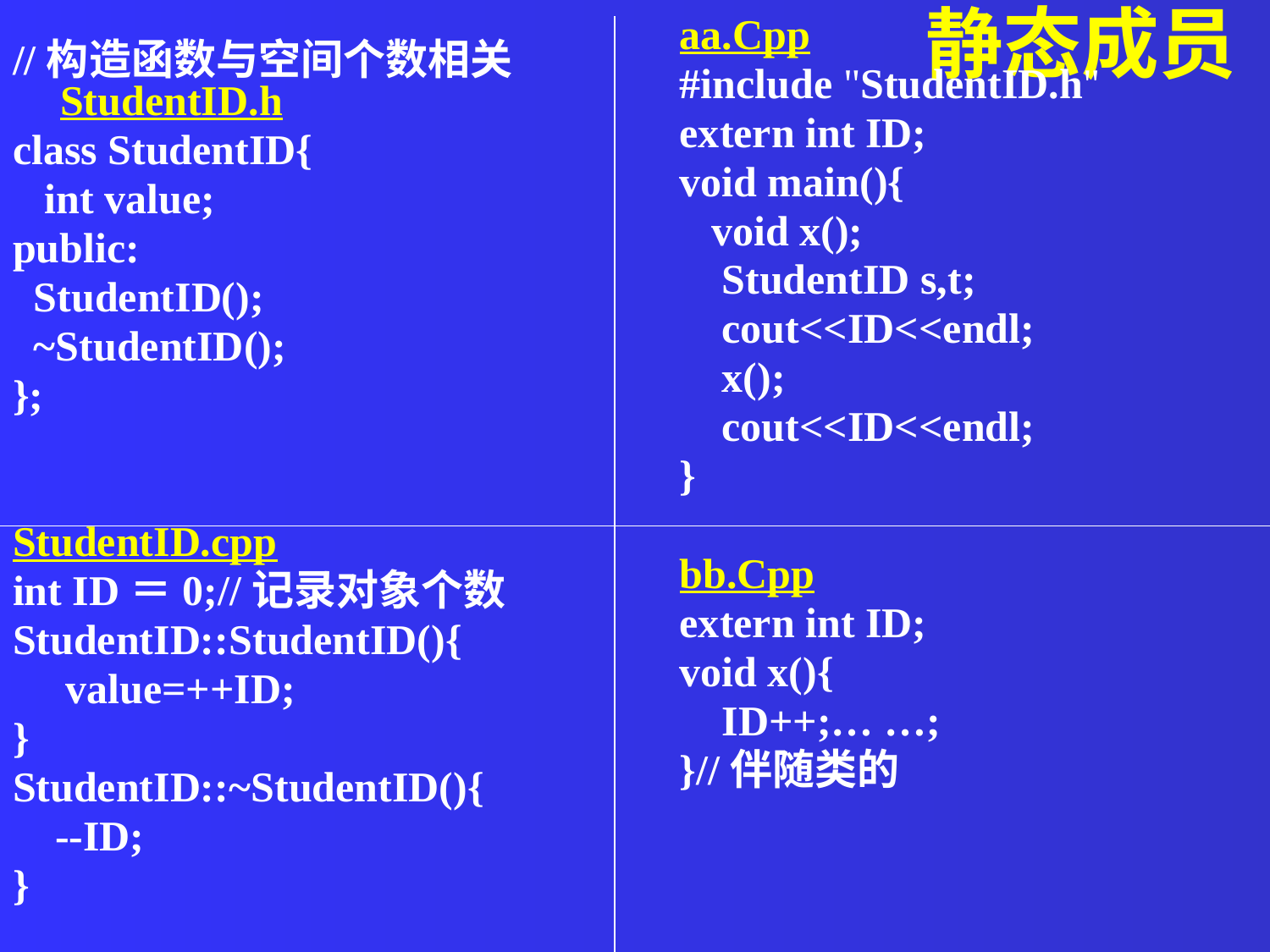

静态成员
aa.Cpp
#include "StudentID.h"
extern int ID;
void main(){
   void x();
    StudentID s,t;
    cout<<ID<<endl;
    x();
    cout<<ID<<endl;
}

bb.Cpp
extern int ID;
void x(){
    ID++;… …;
}//伴随类的
//构造函数与空间个数相关StudentID.h
class StudentID{
   int value;
public:
  StudentID();
  ~StudentID();
};

StudentID.cpp
int ID＝0;//记录对象个数
StudentID::StudentID(){
     value=++ID;
}
StudentID::~StudentID(){
    --ID;
}